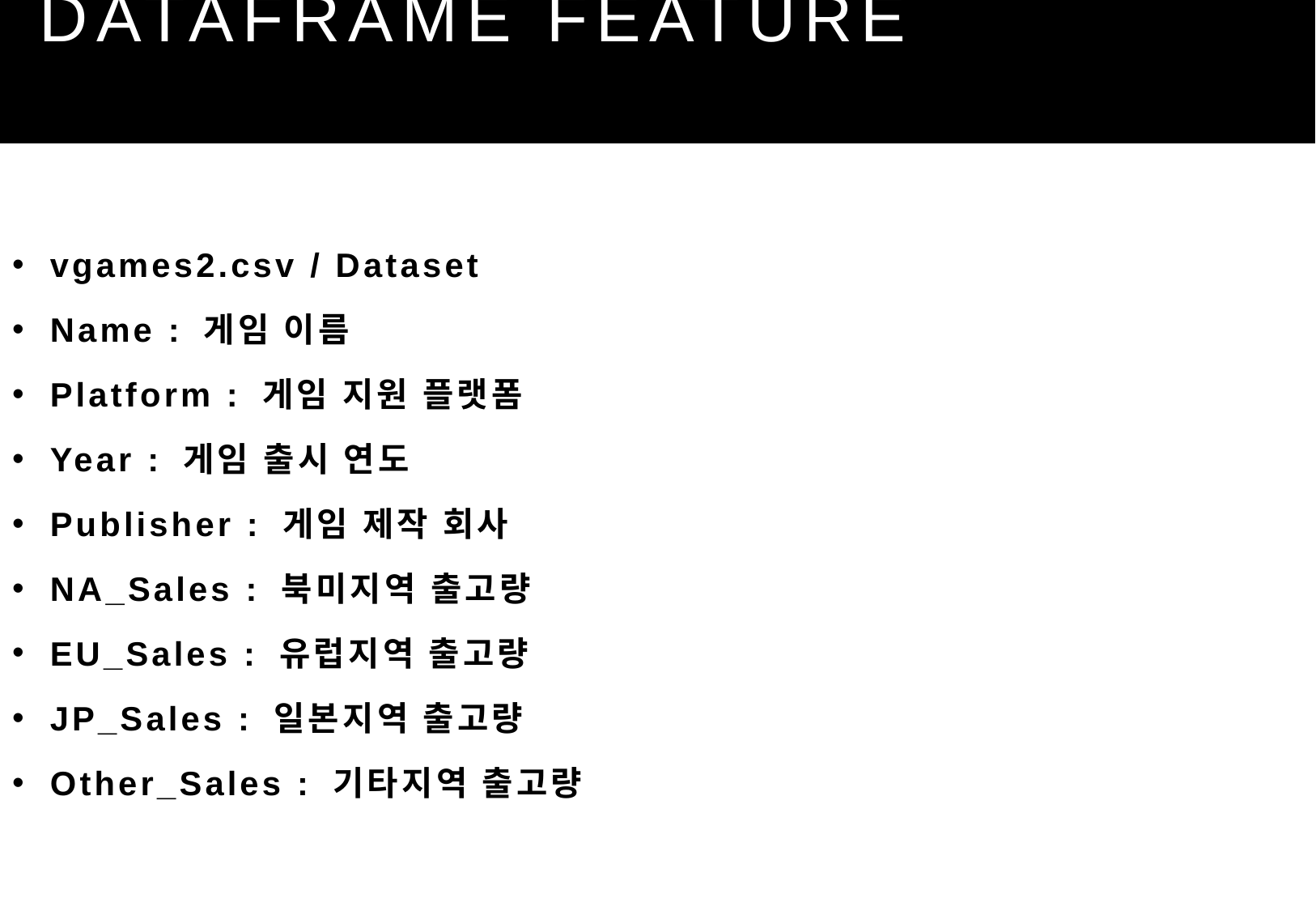

# DATAFRAME FEATURE STRUCTURE
vgames2.csv / Dataset

Name : 게임 이름

Platform : 게임 지원 플랫폼

Year : 게임 출시 연도

Publisher : 게임 제작 회사

NA_Sales : 북미지역 출고량

EU_Sales : 유럽지역 출고량

JP_Sales : 일본지역 출고량

Other_Sales : 기타지역 출고량